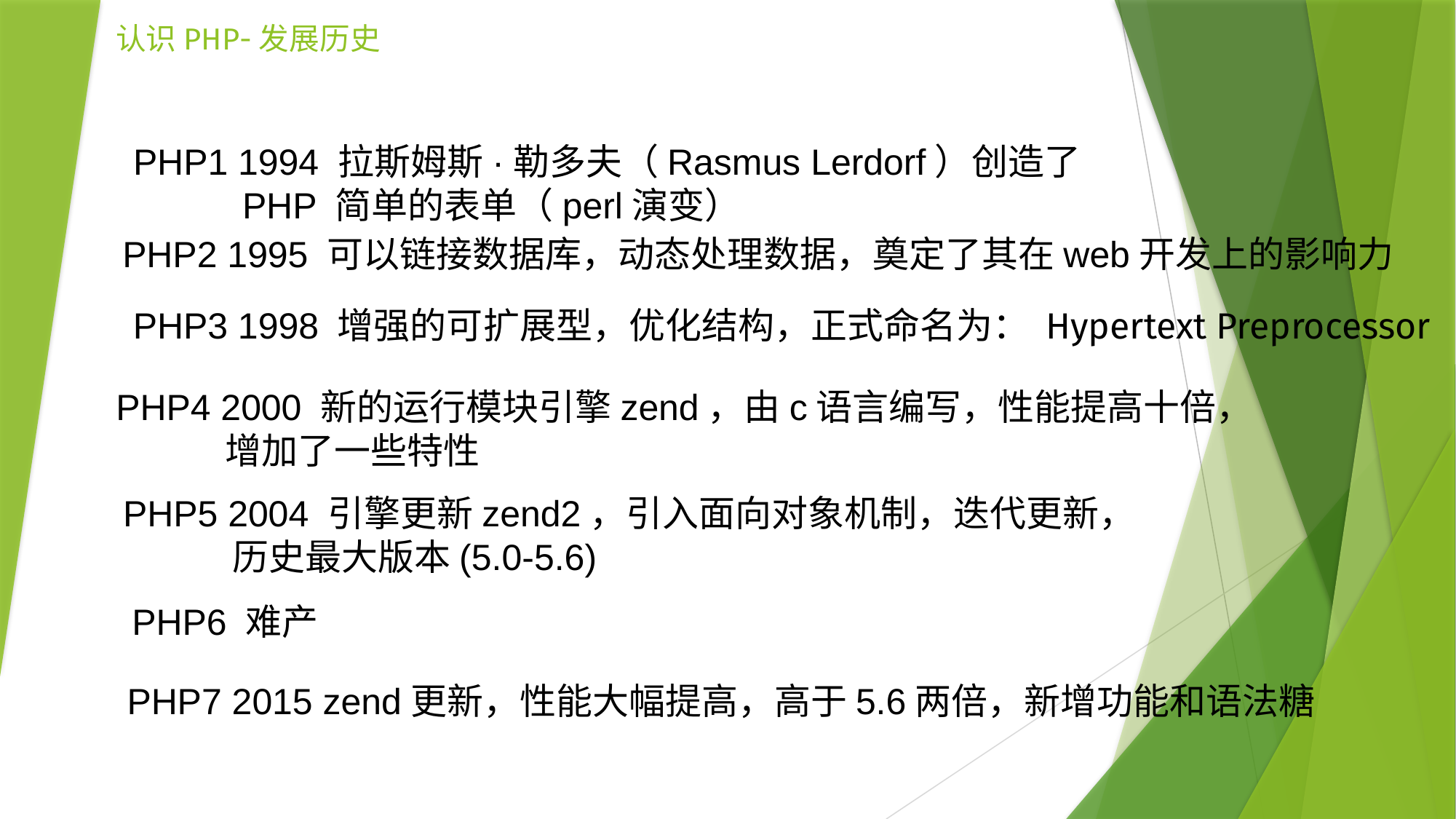

# 认识PHP-发展历史
PHP1 1994 拉斯姆斯·勒多夫（Rasmus Lerdorf）创造了
	PHP 简单的表单（perl演变）
PHP2 1995 可以链接数据库，动态处理数据，奠定了其在web开发上的影响力
PHP3 1998 增强的可扩展型，优化结构，正式命名为： Hypertext Preprocessor
PHP4 2000 新的运行模块引擎zend，由c语言编写，性能提高十倍，
	增加了一些特性
PHP5 2004 引擎更新zend2，引入面向对象机制，迭代更新，
	历史最大版本(5.0-5.6)
PHP6 难产
PHP7 2015 zend更新，性能大幅提高，高于5.6两倍，新增功能和语法糖